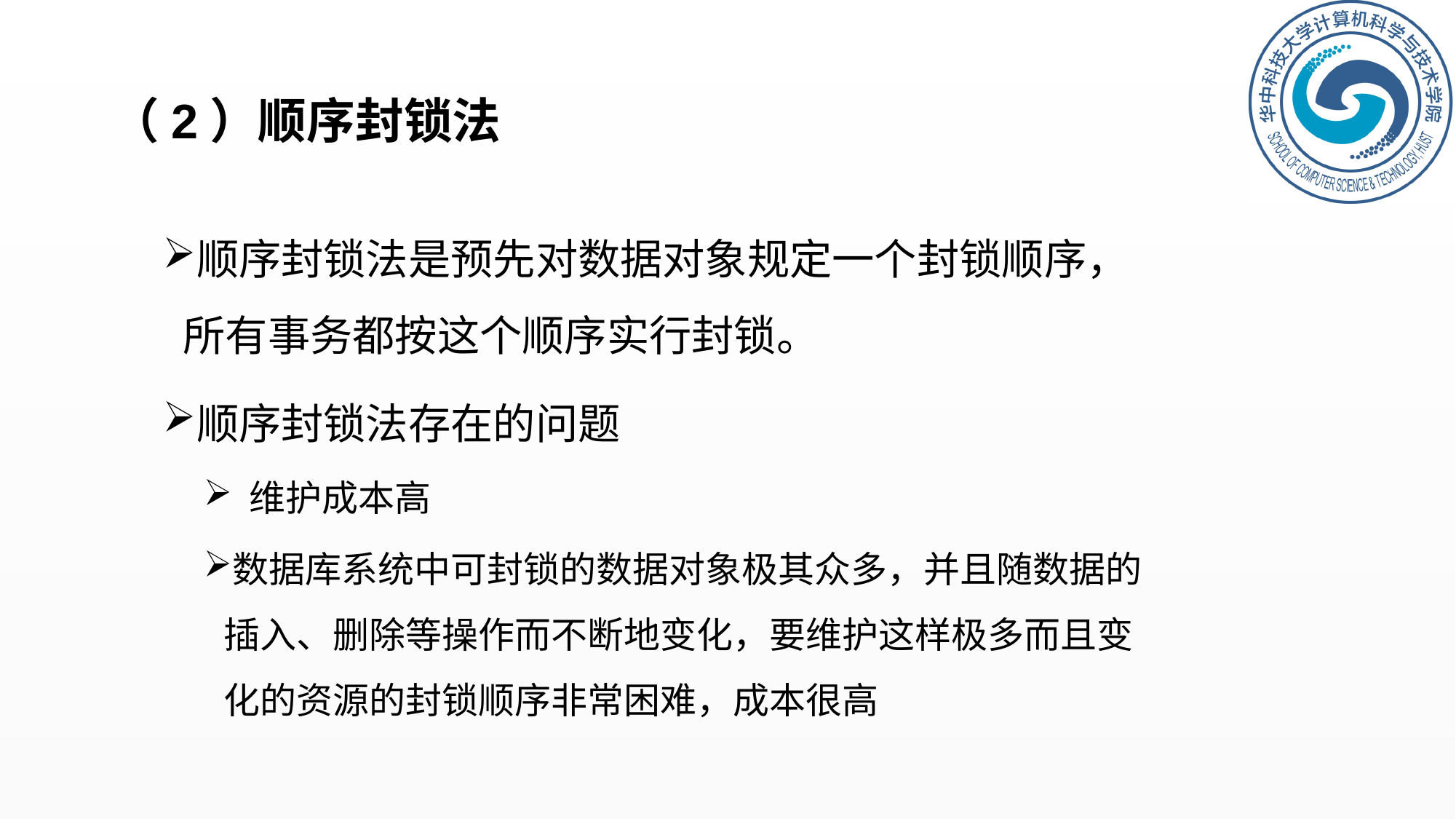

# （2）顺序封锁法
顺序封锁法是预先对数据对象规定一个封锁顺序，所有事务都按这个顺序实行封锁。
顺序封锁法存在的问题
 维护成本高
数据库系统中可封锁的数据对象极其众多，并且随数据的插入、删除等操作而不断地变化，要维护这样极多而且变化的资源的封锁顺序非常困难，成本很高